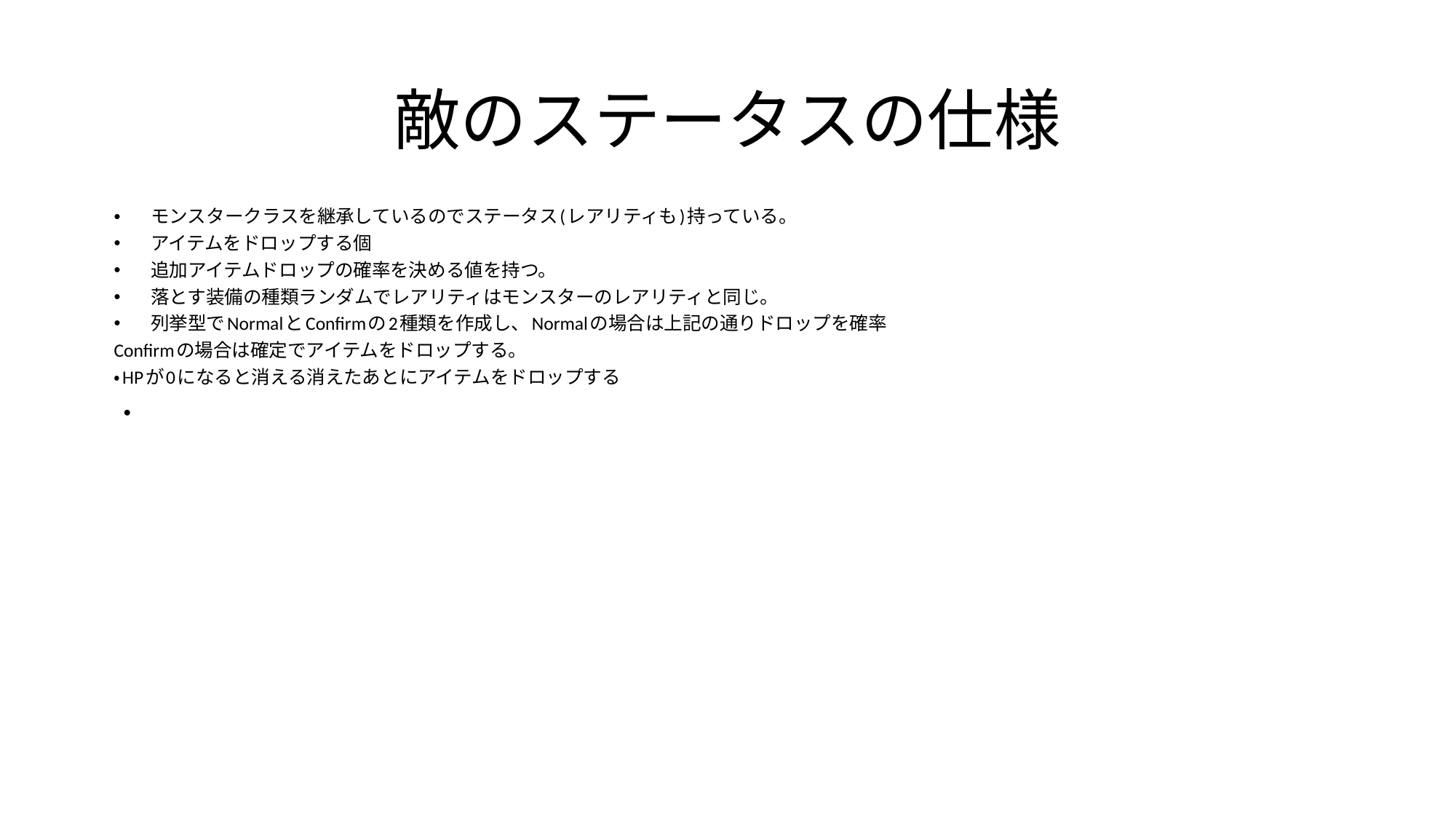

# 敵のステータスの仕様
モンスタークラスを継承しているのでステータス(レアリティも)持っている。
アイテムをドロップする個
追加アイテムドロップの確率を決める値を持つ。
落とす装備の種類ランダムでレアリティはモンスターのレアリティと同じ。
列挙型でNormalとConfirmの2種類を作成し、Normalの場合は上記の通りドロップを確率
Confirmの場合は確定でアイテムをドロップする。
・HPが0になると消える消えたあとにアイテムをドロップする

・